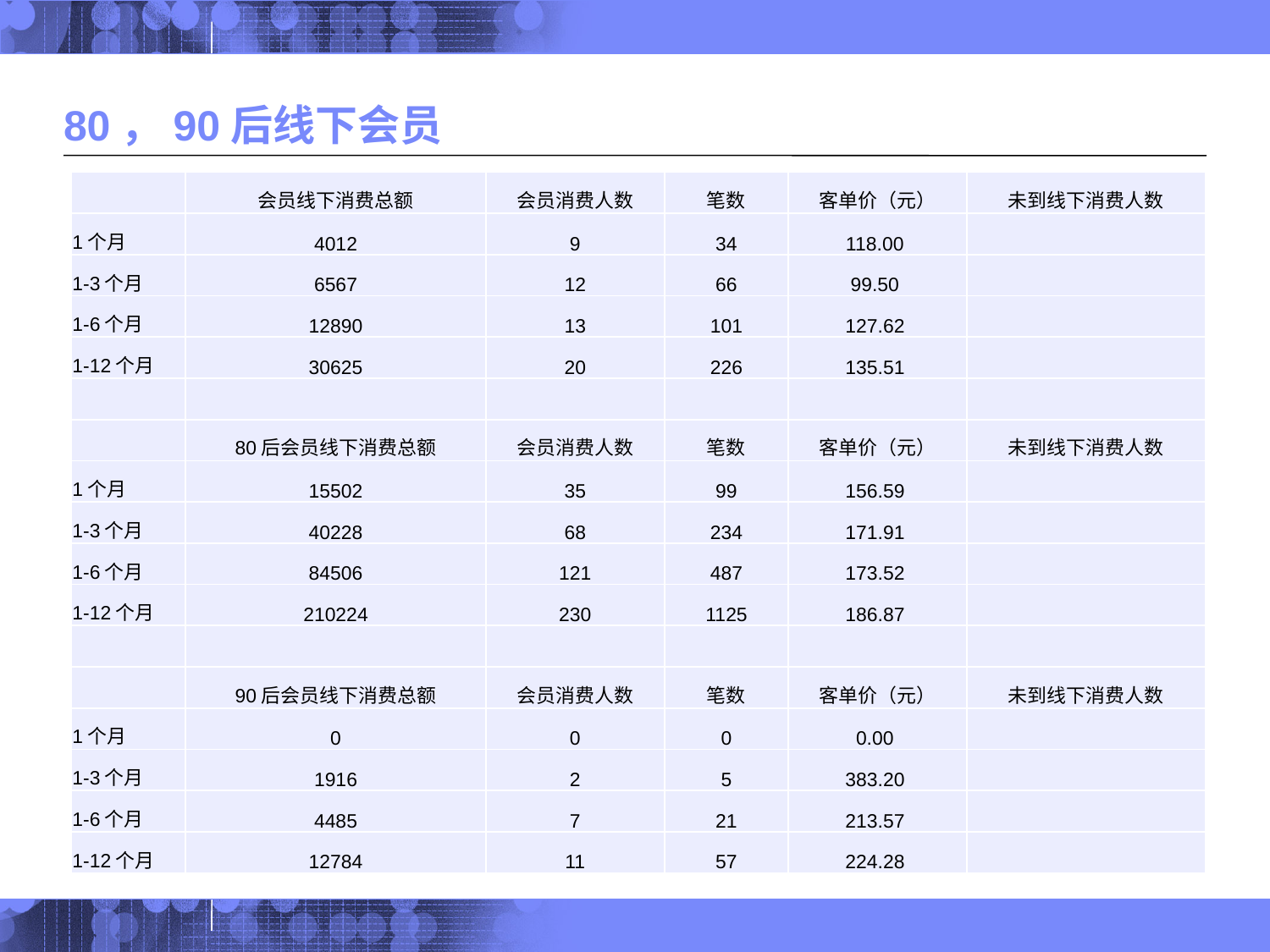

# 80，90后线下会员
1: 购物频次分析
2: 会员购物频次分析
|  | 会员线下消费总额 | 会员消费人数 | 笔数 | 客单价（元） | 未到线下消费人数 |
| --- | --- | --- | --- | --- | --- |
| 1个月 | 4012 | 9 | 34 | 118.00 |  |
| 1-3个月 | 6567 | 12 | 66 | 99.50 |  |
| 1-6个月 | 12890 | 13 | 101 | 127.62 |  |
| 1-12个月 | 30625 | 20 | 226 | 135.51 |  |
|  |  |  |  |  |  |
|  | 80后会员线下消费总额 | 会员消费人数 | 笔数 | 客单价（元） | 未到线下消费人数 |
| 1个月 | 15502 | 35 | 99 | 156.59 |  |
| 1-3个月 | 40228 | 68 | 234 | 171.91 |  |
| 1-6个月 | 84506 | 121 | 487 | 173.52 |  |
| 1-12个月 | 210224 | 230 | 1125 | 186.87 |  |
|  |  |  |  |  |  |
|  | 90后会员线下消费总额 | 会员消费人数 | 笔数 | 客单价（元） | 未到线下消费人数 |
| 1个月 | 0 | 0 | 0 | 0.00 |  |
| 1-3个月 | 1916 | 2 | 5 | 383.20 |  |
| 1-6个月 | 4485 | 7 | 21 | 213.57 |  |
| 1-12个月 | 12784 | 11 | 57 | 224.28 |  |